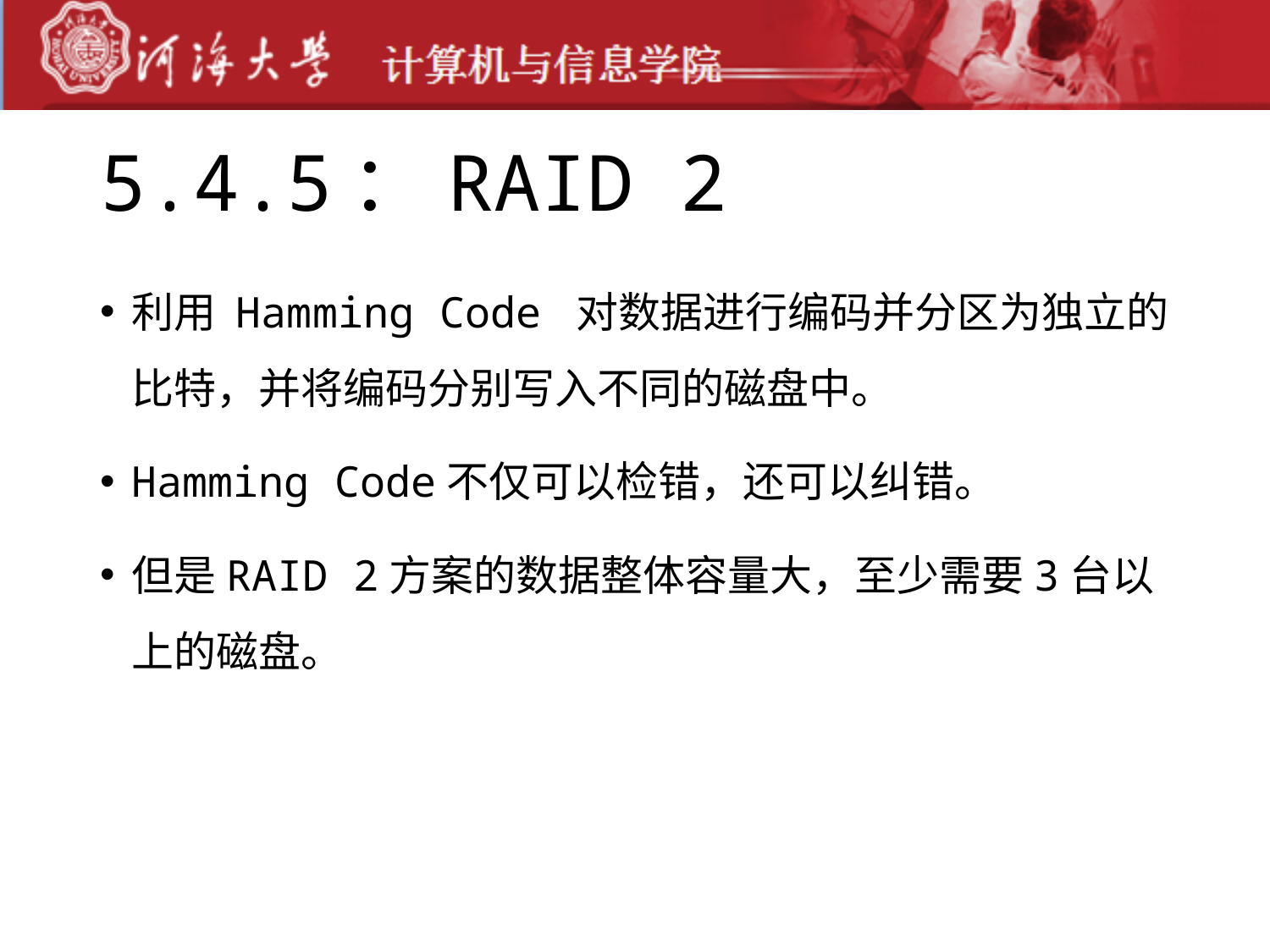

# 5.4.5：RAID 2
利用 Hamming Code 对数据进行编码并分区为独立的比特，并将编码分别写入不同的磁盘中。
Hamming Code不仅可以检错，还可以纠错。
但是RAID 2方案的数据整体容量大，至少需要3台以上的磁盘。